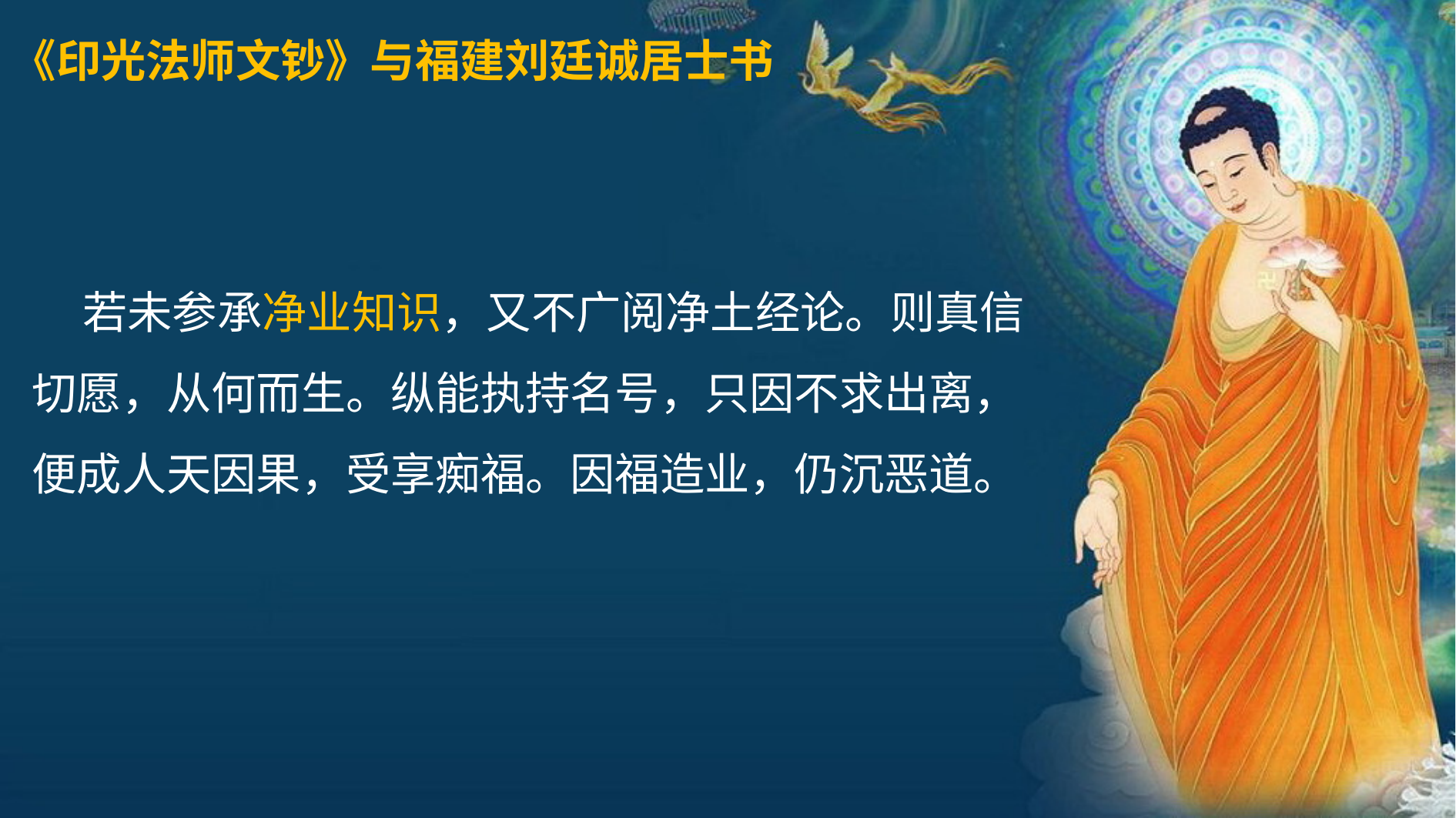

《印光法师文钞》与福建刘廷诚居士书
    若未参承净业知识，又不广阅净土经论。则真信切愿，从何而生。纵能执持名号，只因不求出离，便成人天因果，受享痴福。因福造业，仍沉恶道。